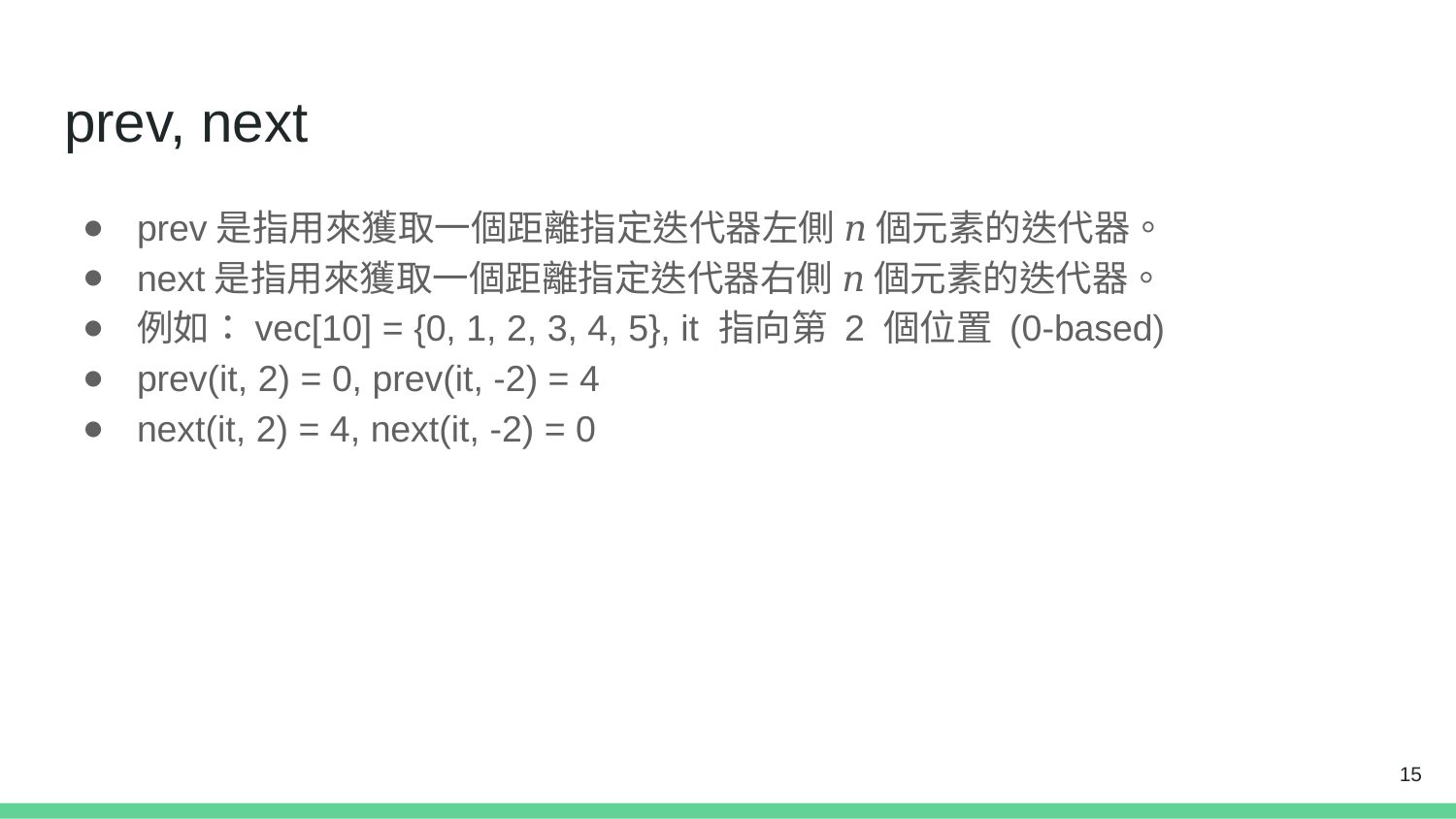

# prev, next
prev是指用來獲取一個距離指定迭代器左側 𝑛 個元素的迭代器。
next是指用來獲取一個距離指定迭代器右側 𝑛 個元素的迭代器。
例如：vec[10] = {0, 1, 2, 3, 4, 5}, it 指向第 2 個位置 (0-based)
prev(it, 2) = 0, prev(it, -2) = 4
next(it, 2) = 4, next(it, -2) = 0

15